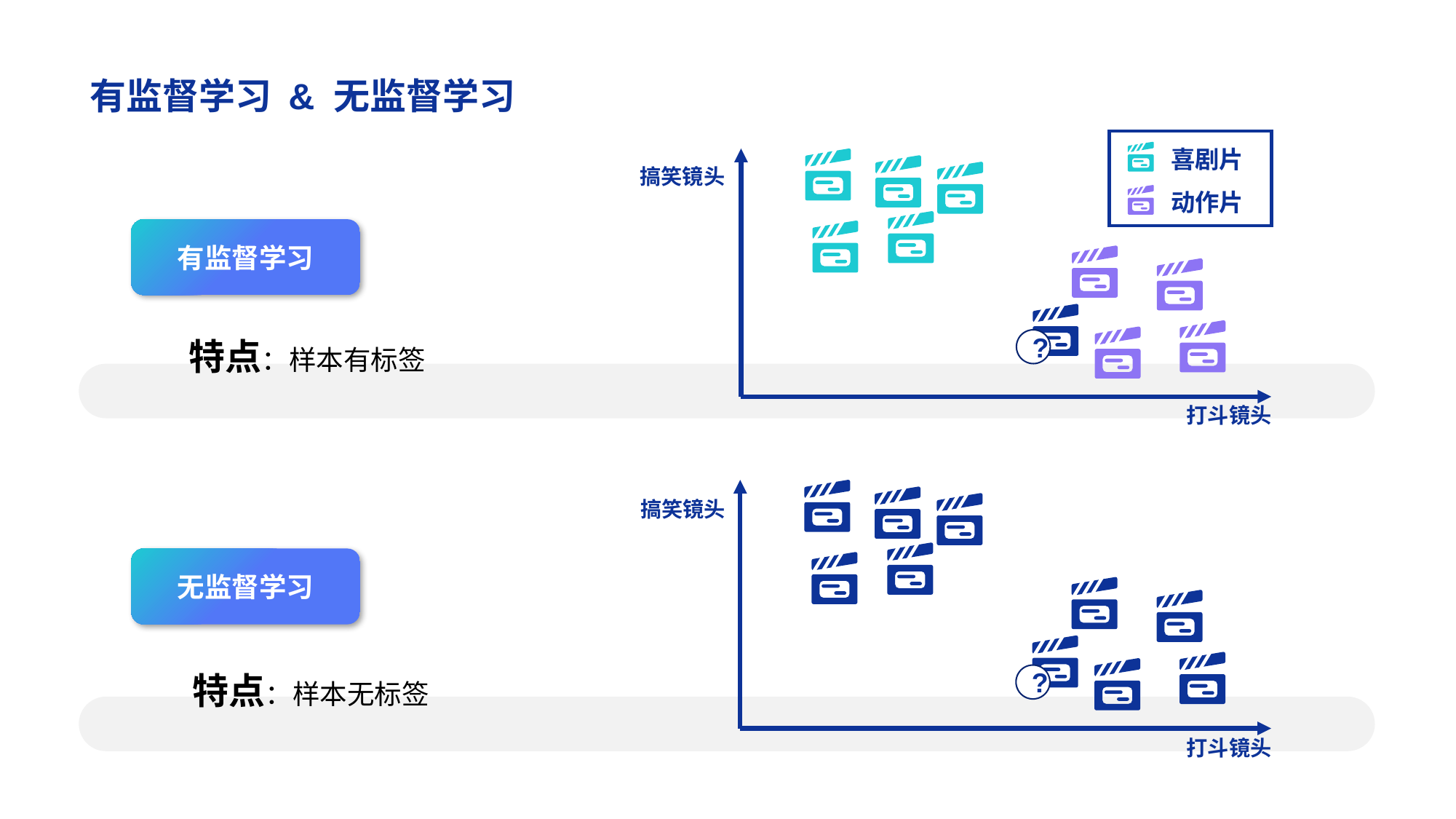

# 有监督学习 & 无监督学习

喜剧片

动作片

搞笑镜头
?
打斗镜头
有监督学习
特点：样本有标签

搞笑镜头
?
打斗镜头
无监督学习
特点：样本无标签